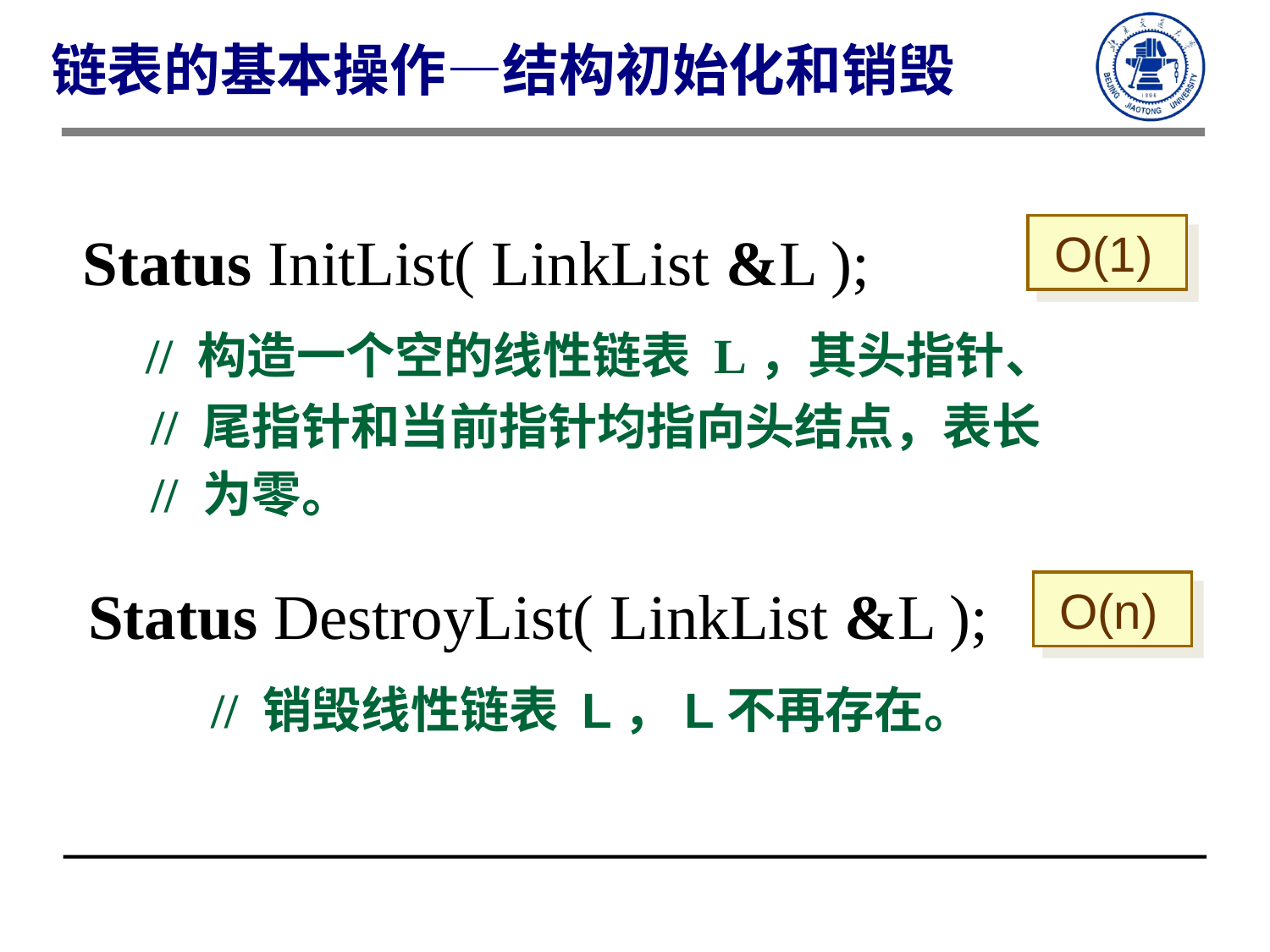

链表的基本操作—结构初始化和销毁
Status InitList( LinkList &L );
    // 构造一个空的线性链表 L，其头指针、
     // 尾指针和当前指针均指向头结点，表长
     // 为零。
 O(1)
Status DestroyList( LinkList &L );
          // 销毁线性链表 L，L不再存在。
 O(n)